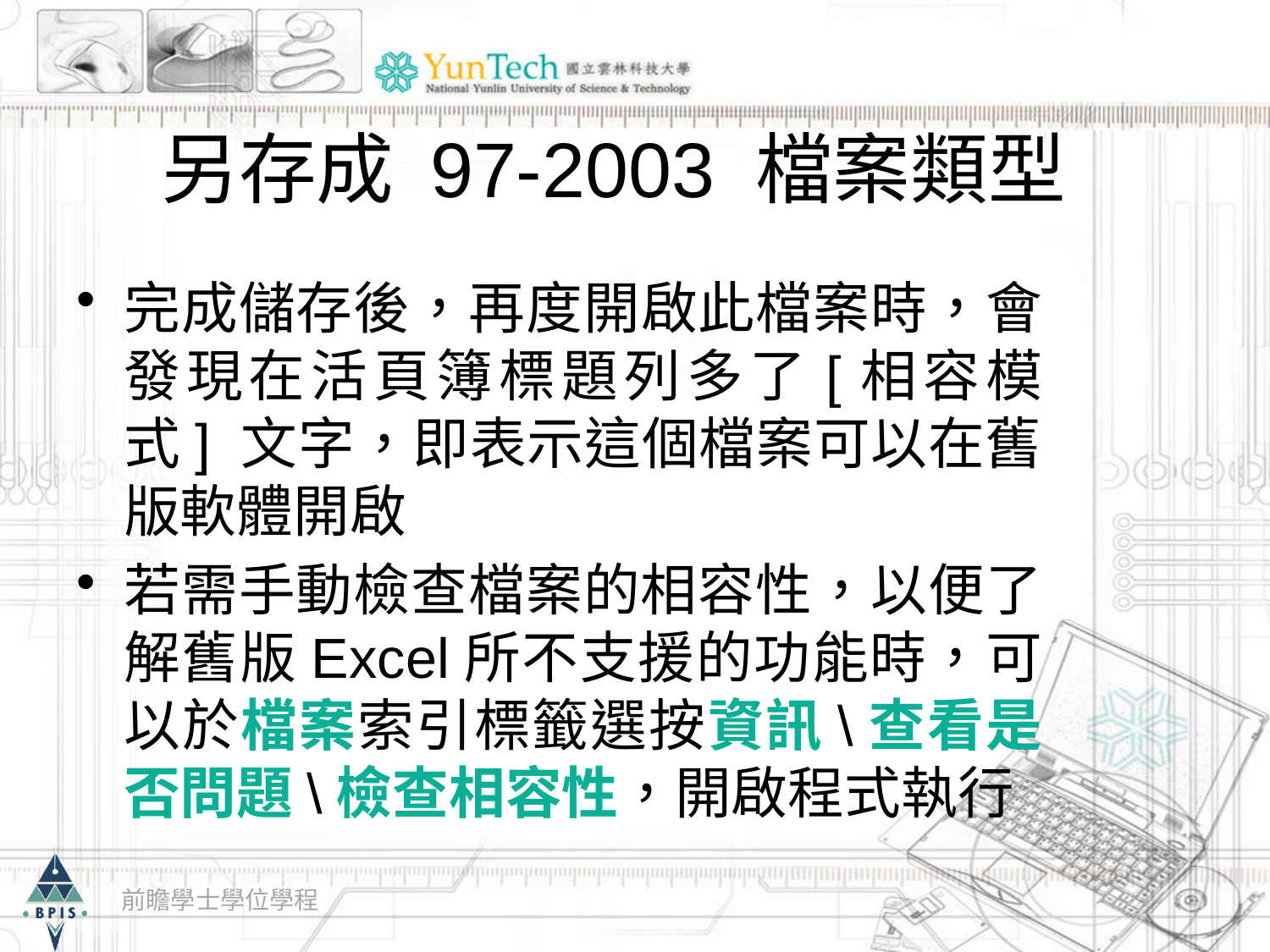

# 另存成 97-2003 檔案類型
完成儲存後，再度開啟此檔案時，會發現在活頁簿標題列多了[相容模式] 文字，即表示這個檔案可以在舊版軟體開啟
若需手動檢查檔案的相容性，以便了解舊版Excel所不支援的功能時，可以於檔案索引標籤選按資訊\查看是否問題\檢查相容性，開啟程式執行